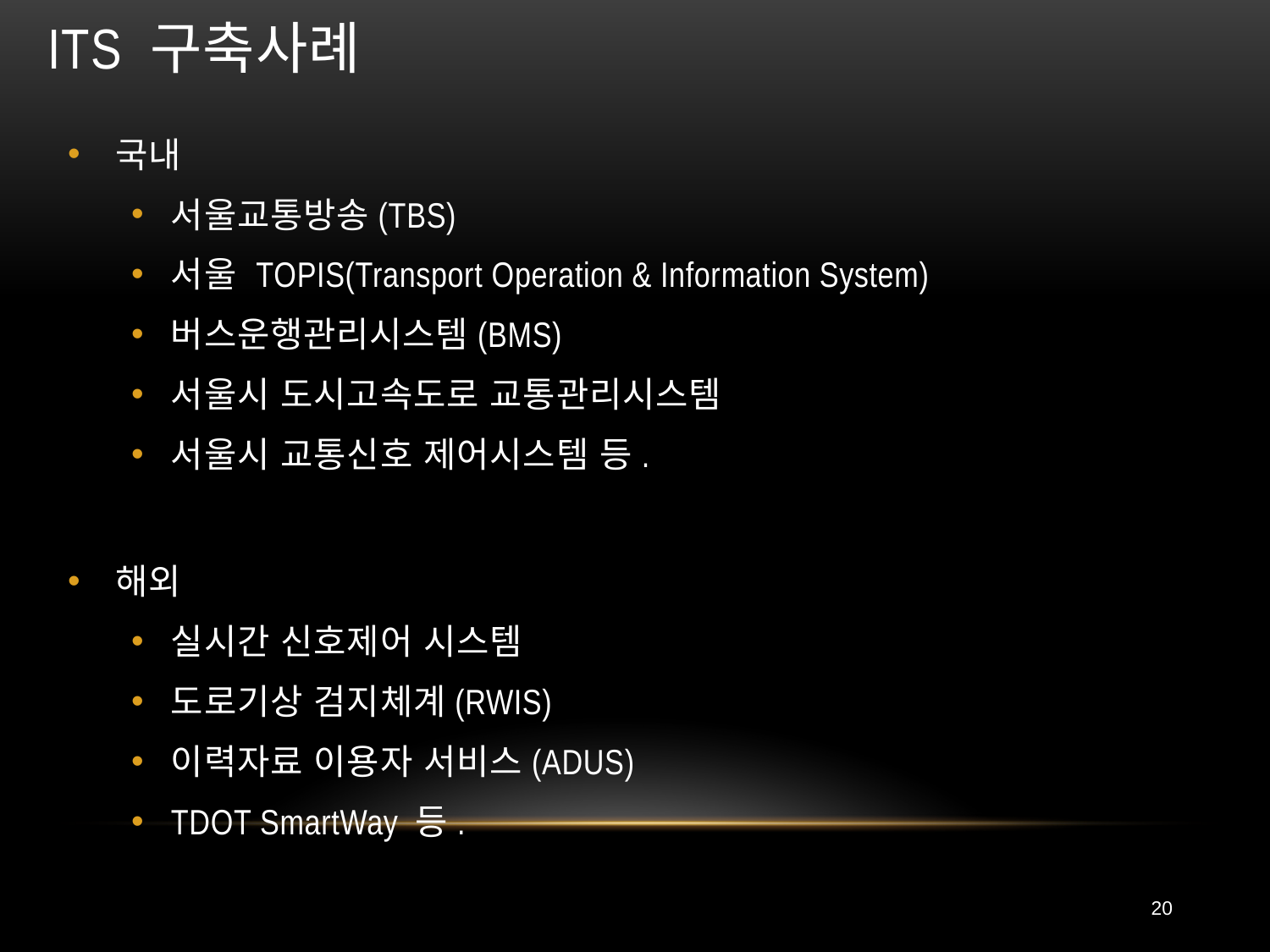

# ITS 구축사례
국내
서울교통방송(TBS)
서울 TOPIS(Transport Operation & Information System)
버스운행관리시스템(BMS)
서울시 도시고속도로 교통관리시스템
서울시 교통신호 제어시스템 등.

해외
실시간 신호제어 시스템
도로기상 검지체계(RWIS)
이력자료 이용자 서비스(ADUS)
TDOT SmartWay 등.
20